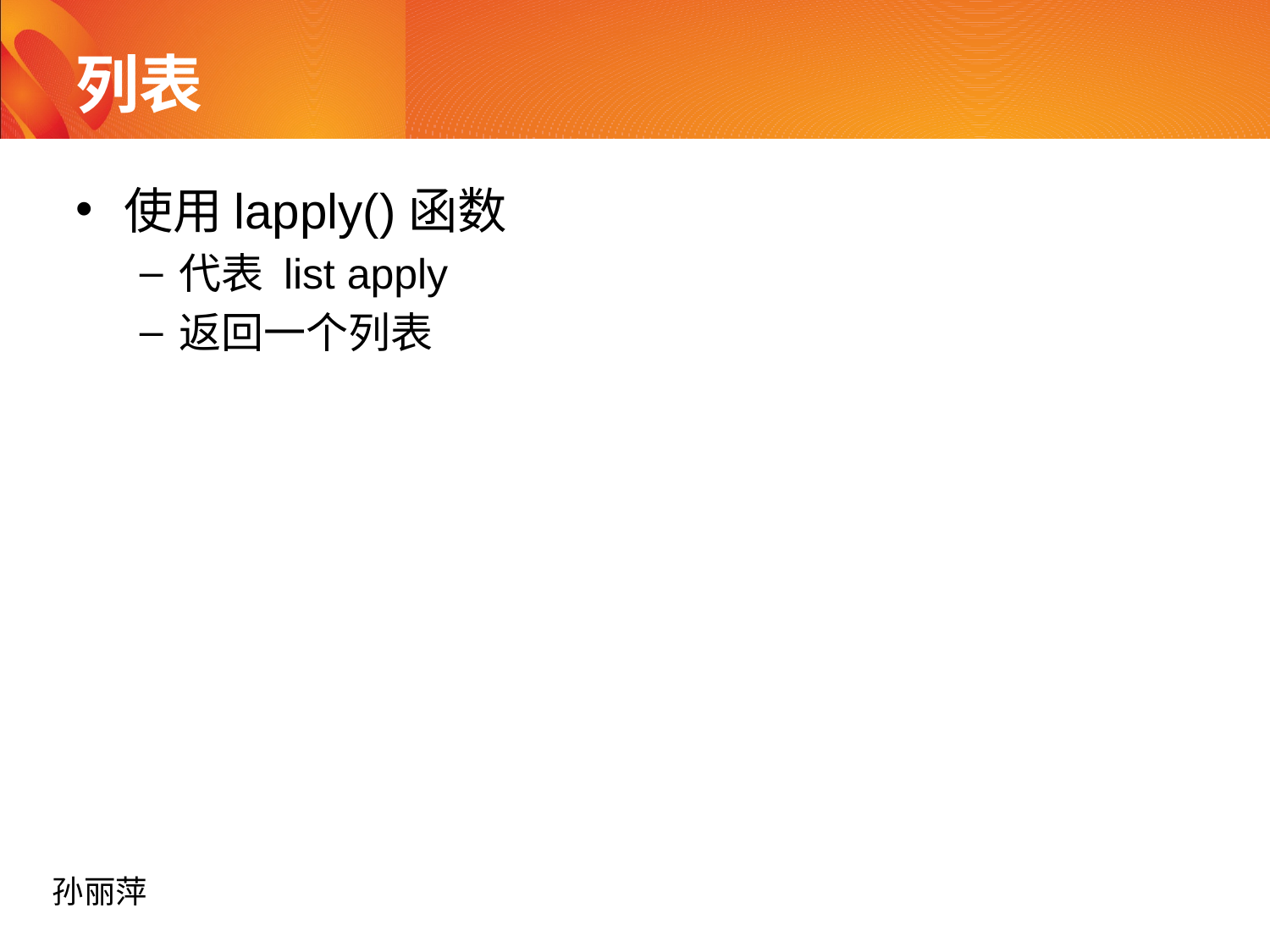

# 列表
使用lapply()函数
代表 list apply
返回一个列表